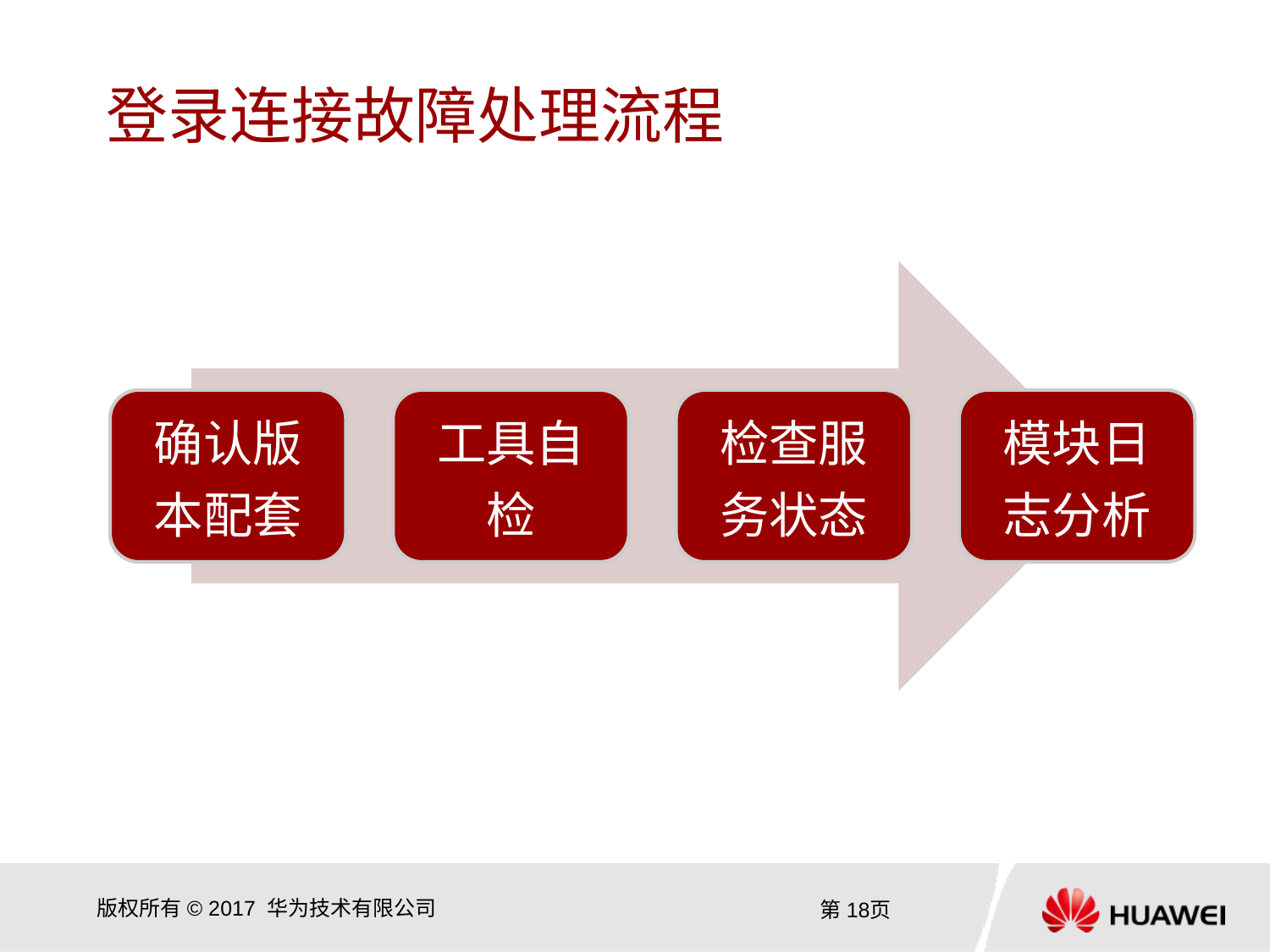

# 登录连接故障处理流程
确认版本配套
检查服务状态
模块日志分析
工具自检